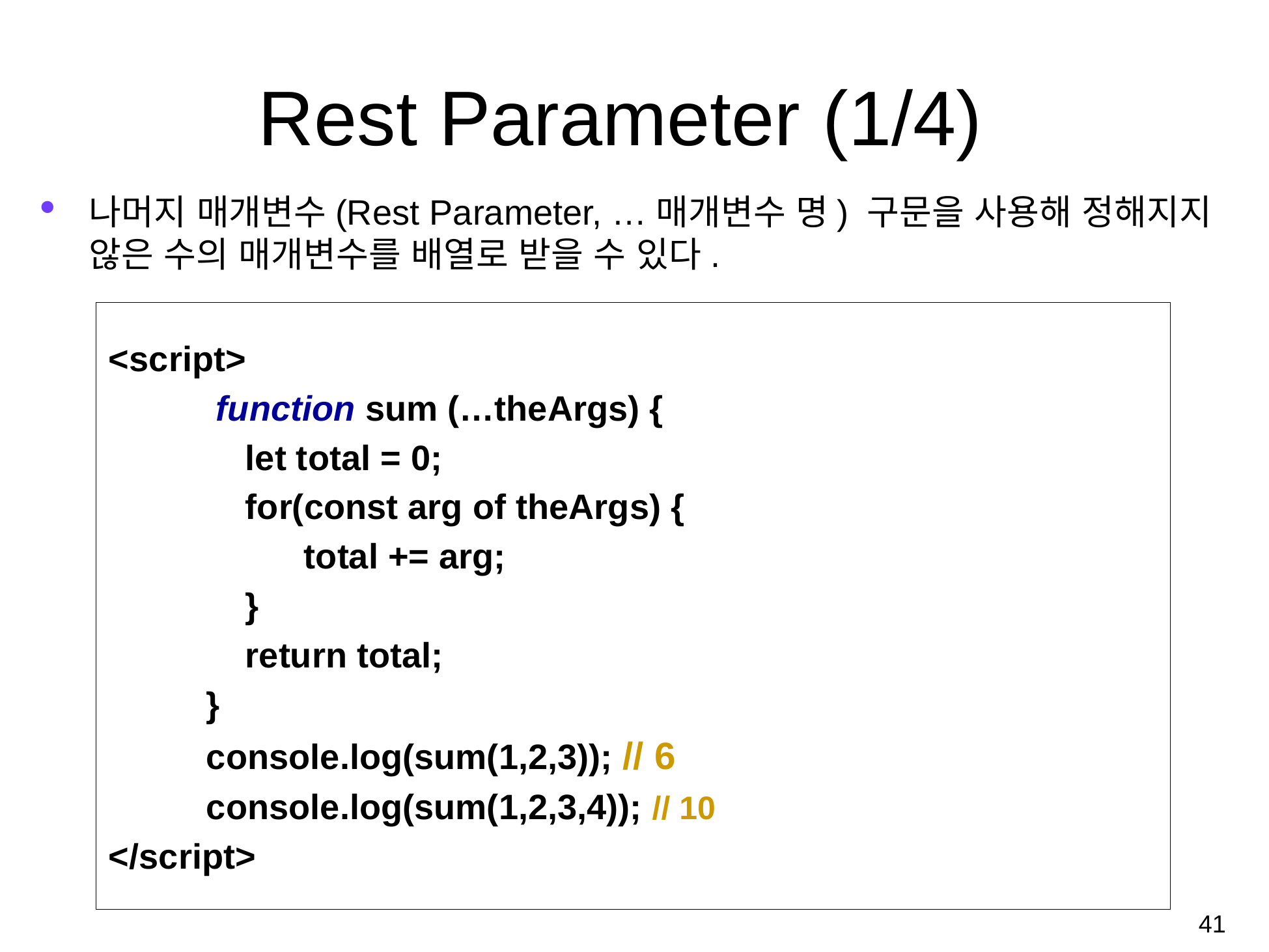

# Rest Parameter (1/4)
나머지 매개변수(Rest Parameter, …매개변수 명) 구문을 사용해 정해지지 않은 수의 매개변수를 배열로 받을 수 있다.

<script>
	 function sum (…theArgs) {
	    let total = 0;
	    for(const arg of theArgs) {
	    	total += arg;
	    }
	    return total;
	}
	console.log(sum(1,2,3)); // 6
	console.log(sum(1,2,3,4)); // 10
</script>
41